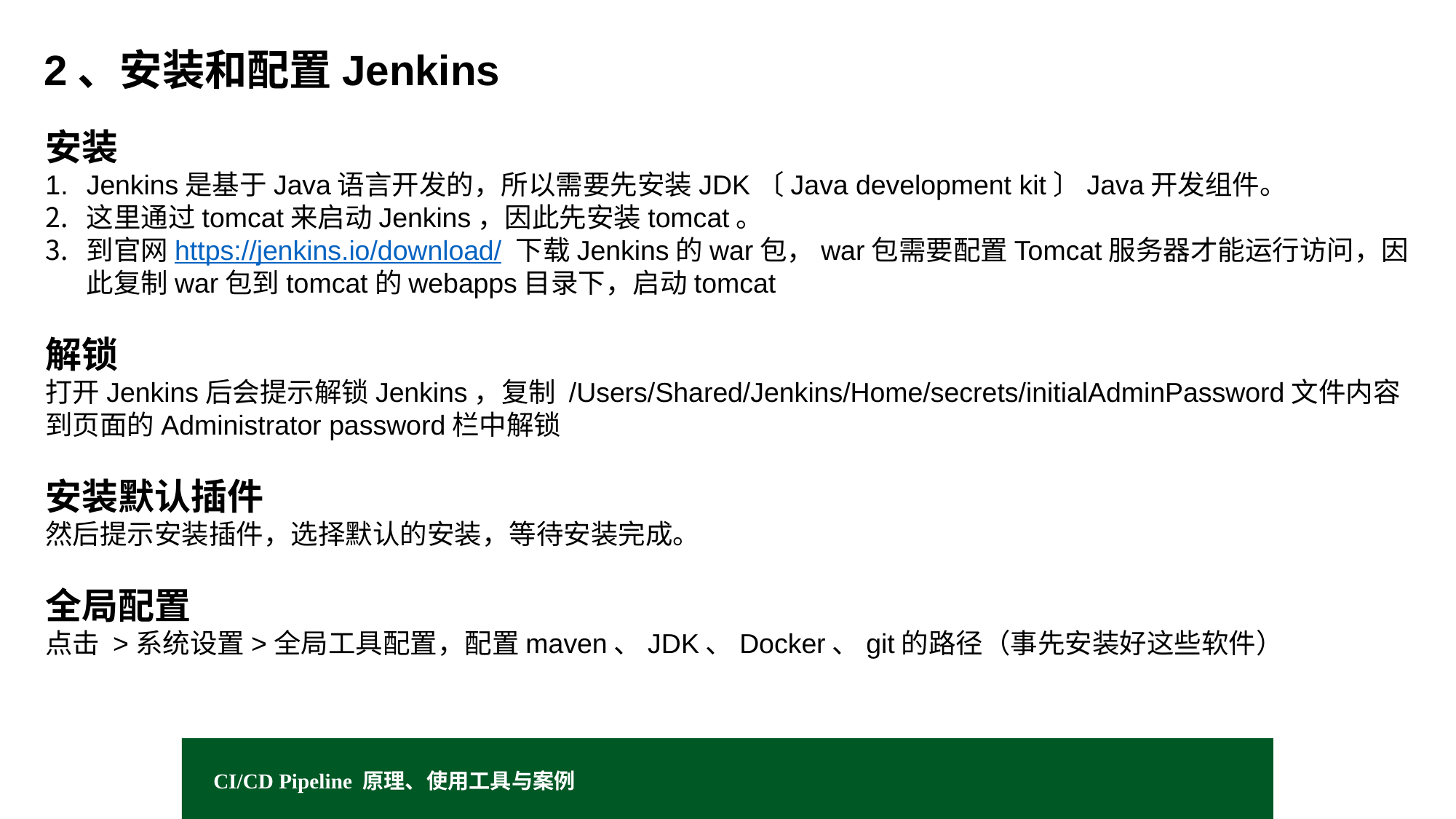

2、安装和配置Jenkins
安装
Jenkins是基于Java语言开发的，所以需要先安装JDK〔Java development kit〕Java开发组件。
这里通过tomcat来启动Jenkins，因此先安装tomcat。
到官网https://jenkins.io/download/ 下载Jenkins的war包，war包需要配置Tomcat服务器才能运行访问，因此复制war包到tomcat的webapps目录下，启动tomcat

解锁
打开Jenkins后会提示解锁Jenkins，复制 /Users/Shared/Jenkins/Home/secrets/initialAdminPassword文件内容到页面的Administrator password栏中解锁

安装默认插件
然后提示安装插件，选择默认的安装，等待安装完成。

全局配置
点击 >系统设置>全局工具配置，配置maven、JDK、Docker、git的路径（事先安装好这些软件）

CI/CD Pipeline 原理、使用工具与案例